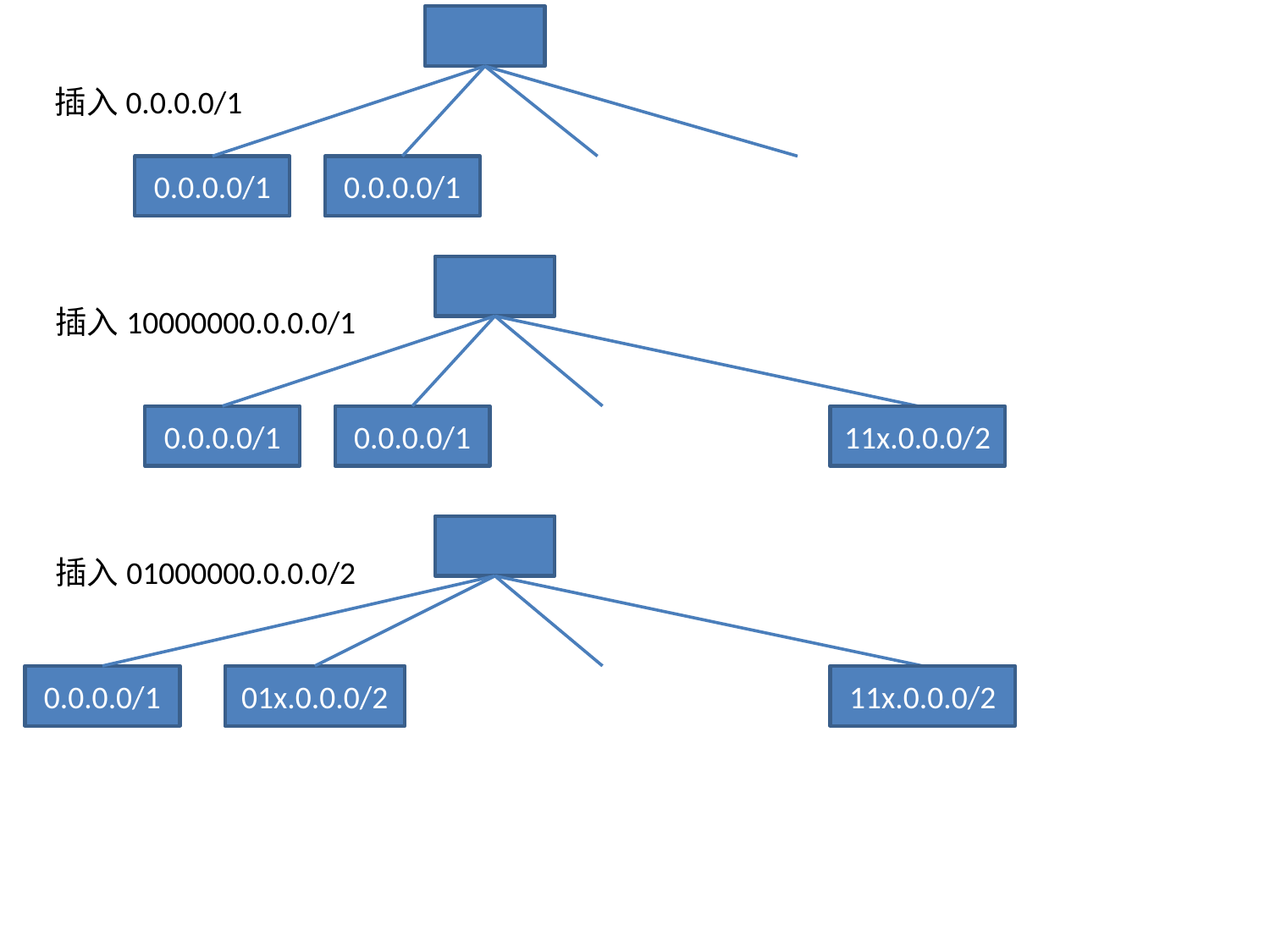

插入0.0.0.0/1
0.0.0.0/1
0.0.0.0/1

插入10000000.0.0.0/1
0.0.0.0/1
0.0.0.0/1
11x.0.0.0/2

插入01000000.0.0.0/2
0.0.0.0/1
01x.0.0.0/2
11x.0.0.0/2